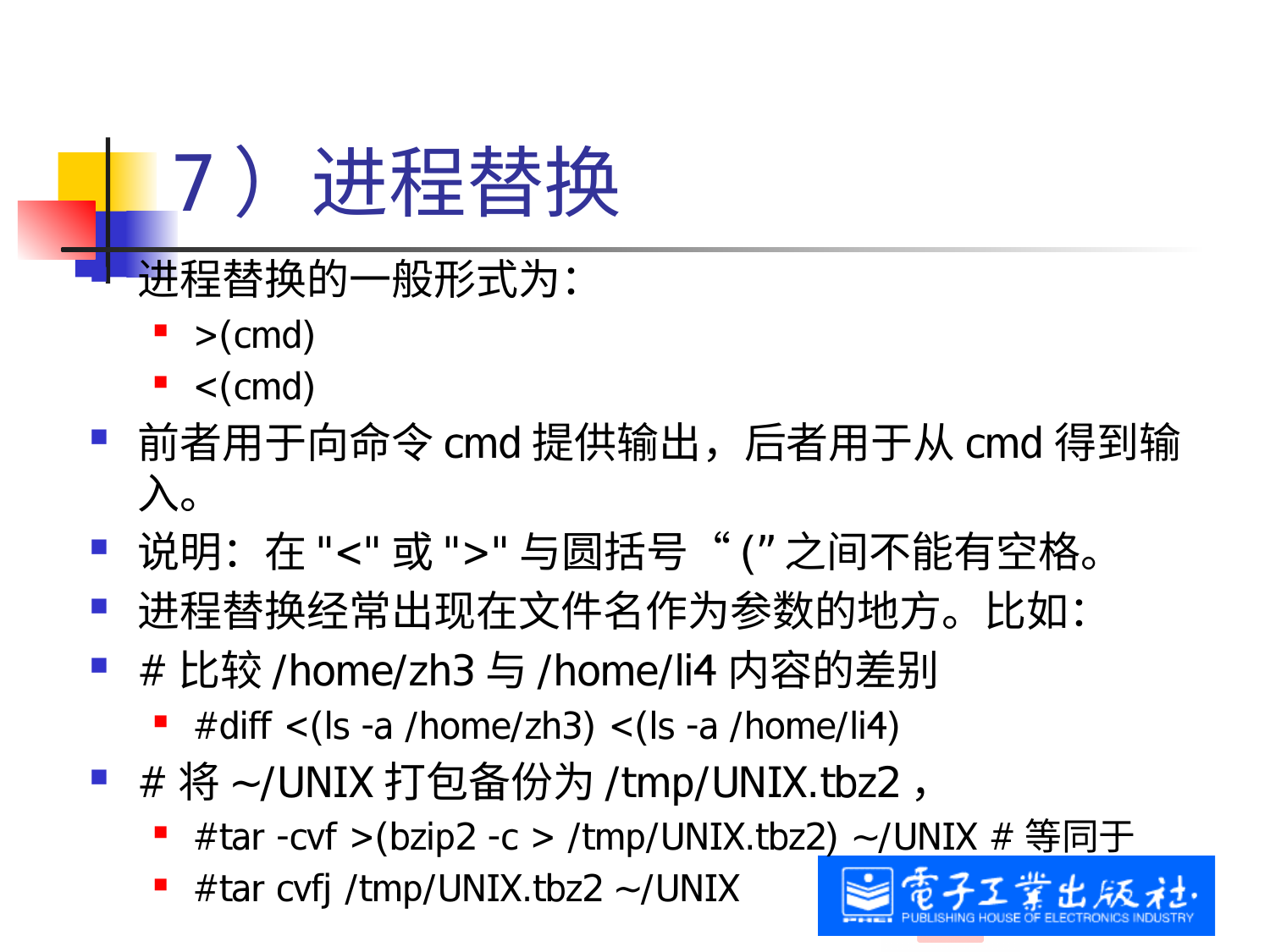

# 7）进程替换
进程替换的一般形式为：
>(cmd)
<(cmd)
前者用于向命令cmd提供输出，后者用于从cmd得到输入。
说明：在"<"或">"与圆括号“(”之间不能有空格。
进程替换经常出现在文件名作为参数的地方。比如：
#比较/home/zh3与/home/li4内容的差别
#diff <(ls -a /home/zh3) <(ls -a /home/li4)
#将~/UNIX打包备份为/tmp/UNIX.tbz2，
#tar -cvf >(bzip2 -c > /tmp/UNIX.tbz2) ~/UNIX #等同于
#tar cvfj /tmp/UNIX.tbz2 ~/UNIX